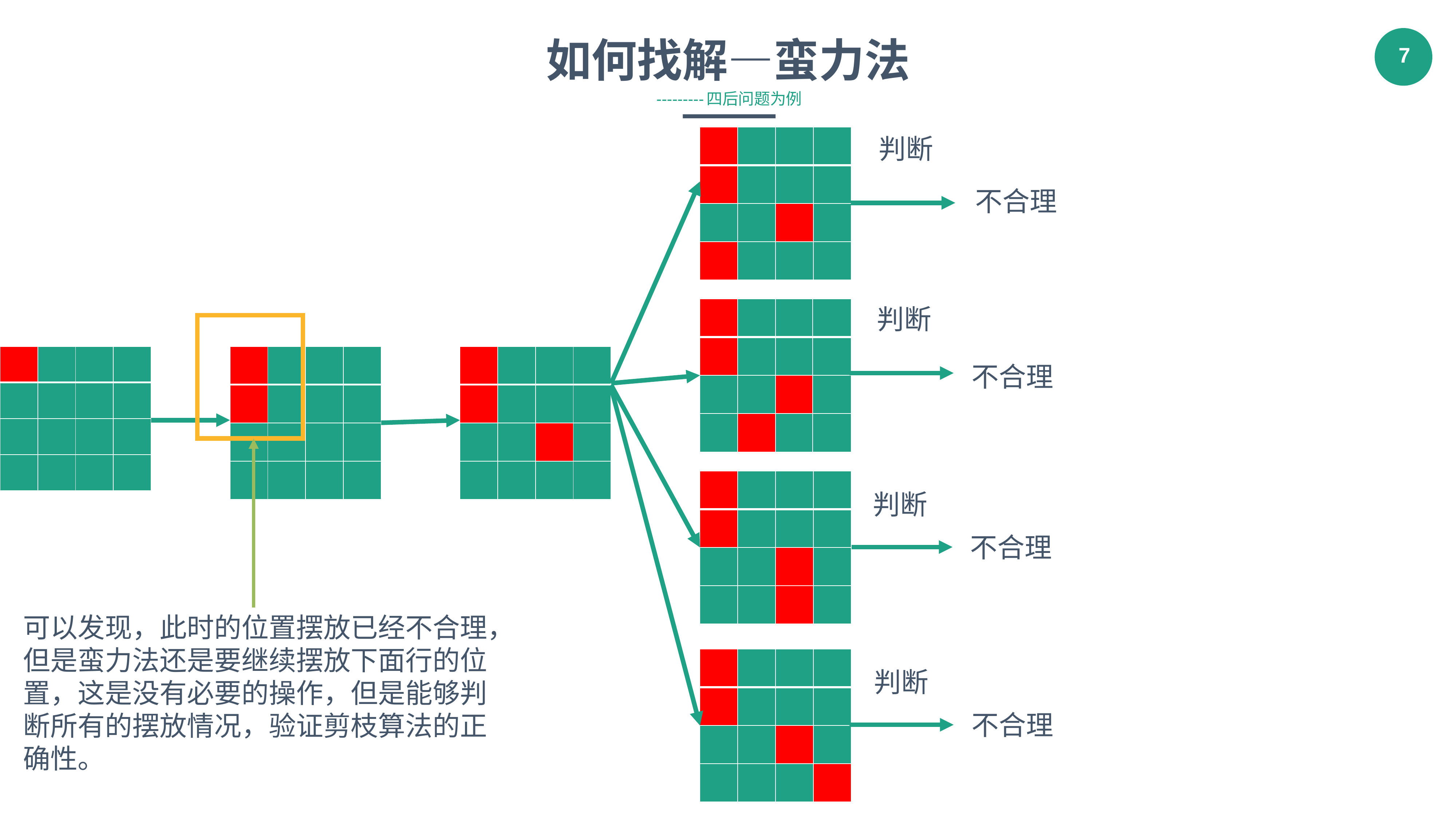

如何找解—蛮力法
---------四后问题为例

|  |  |  |  |
| --- | --- | --- | --- |
|  |  |  |  |
|  |  |  |  |
|  |  |  |  |
判断
不合理
|  |  |  |  |
| --- | --- | --- | --- |
|  |  |  |  |
|  |  |  |  |
|  |  |  |  |
判断

|  |  |  |  |
| --- | --- | --- | --- |
|  |  |  |  |
|  |  |  |  |
|  |  |  |  |
|  |  |  |  |
| --- | --- | --- | --- |
|  |  |  |  |
|  |  |  |  |
|  |  |  |  |
|  |  |  |  |
| --- | --- | --- | --- |
|  |  |  |  |
|  |  |  |  |
|  |  |  |  |
不合理
|  |  |  |  |
| --- | --- | --- | --- |
|  |  |  |  |
|  |  |  |  |
|  |  |  |  |
判断
不合理
可以发现，此时的位置摆放已经不合理，但是蛮力法还是要继续摆放下面行的位置，这是没有必要的操作，但是能够判断所有的摆放情况，验证剪枝算法的正确性。
|  |  |  |  |
| --- | --- | --- | --- |
|  |  |  |  |
|  |  |  |  |
|  |  |  |  |
判断
不合理